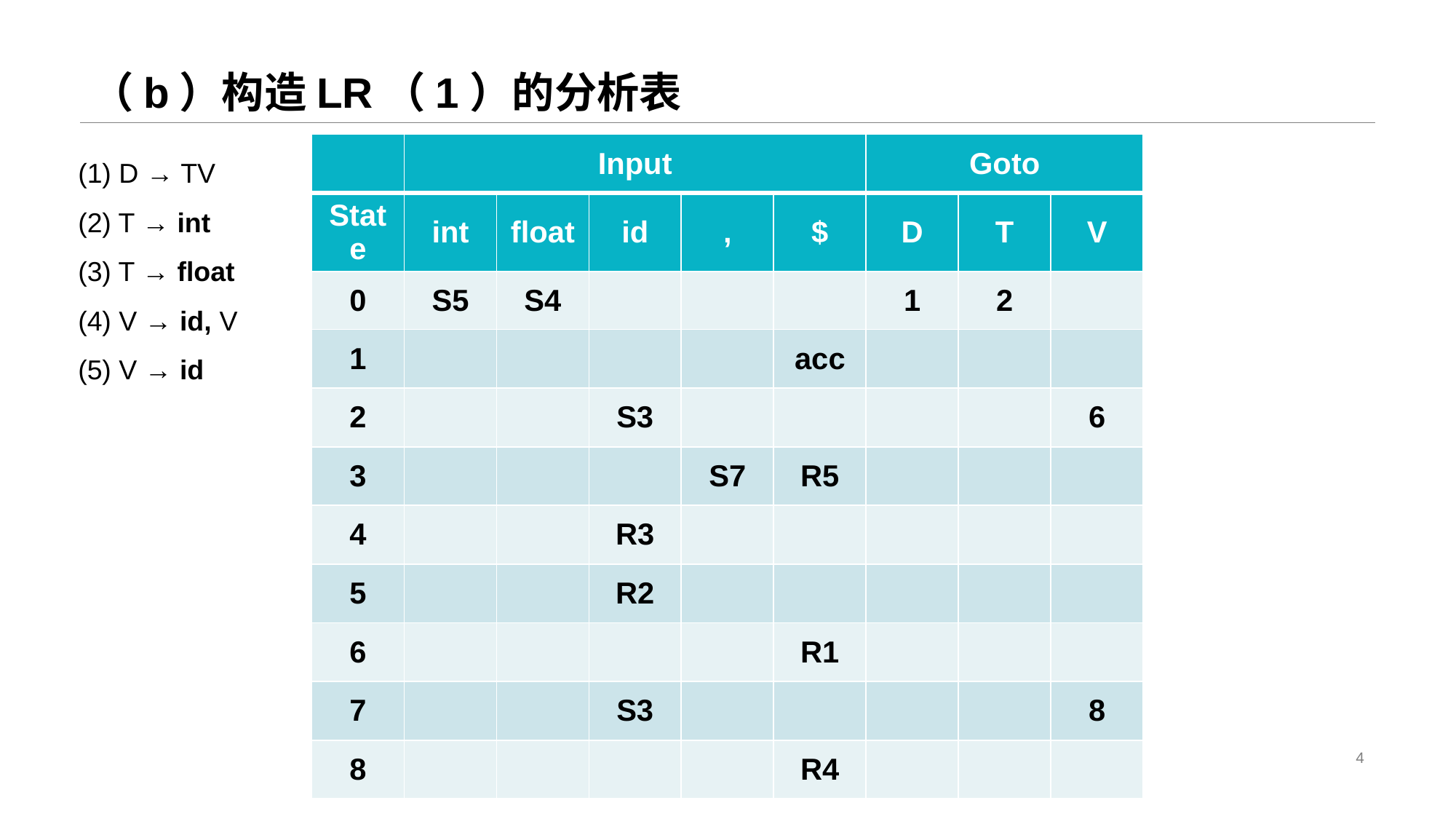

# （b）构造LR（1）的分析表
(1) D → TV
(2) T → int
(3) T → float
(4) V → id, V
(5) V → id
|  | Input |  |  |  |  | Goto |  |  |
| --- | --- | --- | --- | --- | --- | --- | --- | --- |
| State | int | float | id | , | $ | D | T | V |
| 0 | S5 | S4 |  |  |  | 1 | 2 |  |
| 1 |  |  |  |  | acc |  |  |  |
| 2 |  |  | S3 |  |  |  |  | 6 |
| 3 |  |  |  | S7 | R5 |  |  |  |
| 4 |  |  | R3 |  |  |  |  |  |
| 5 |  |  | R2 |  |  |  |  |  |
| 6 |  |  |  |  | R1 |  |  |  |
| 7 |  |  | S3 |  |  |  |  | 8 |
| 8 |  |  |  |  | R4 |  |  |  |
4